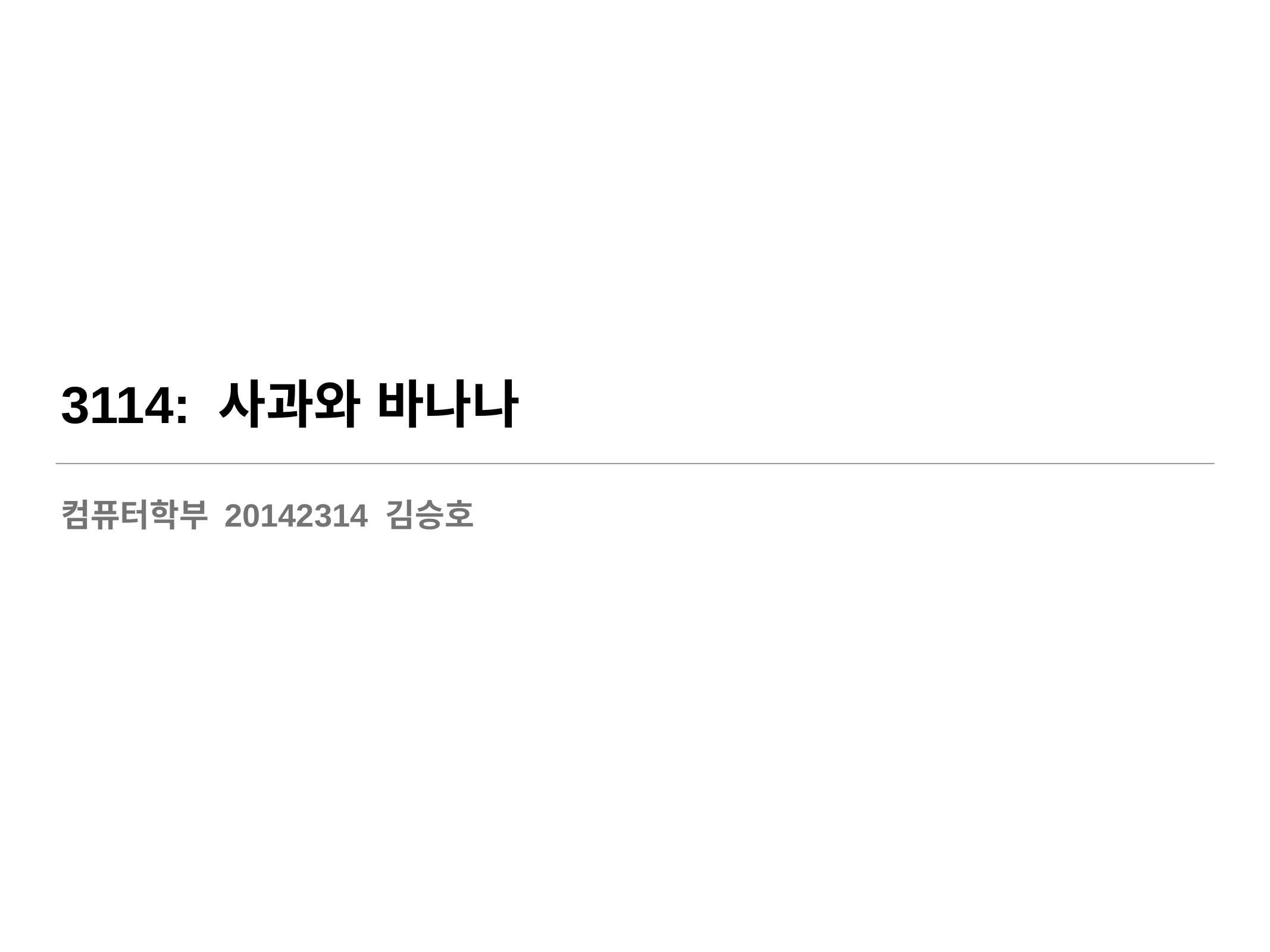

# 3114: 사과와 바나나

컴퓨터학부 20142314 김승호